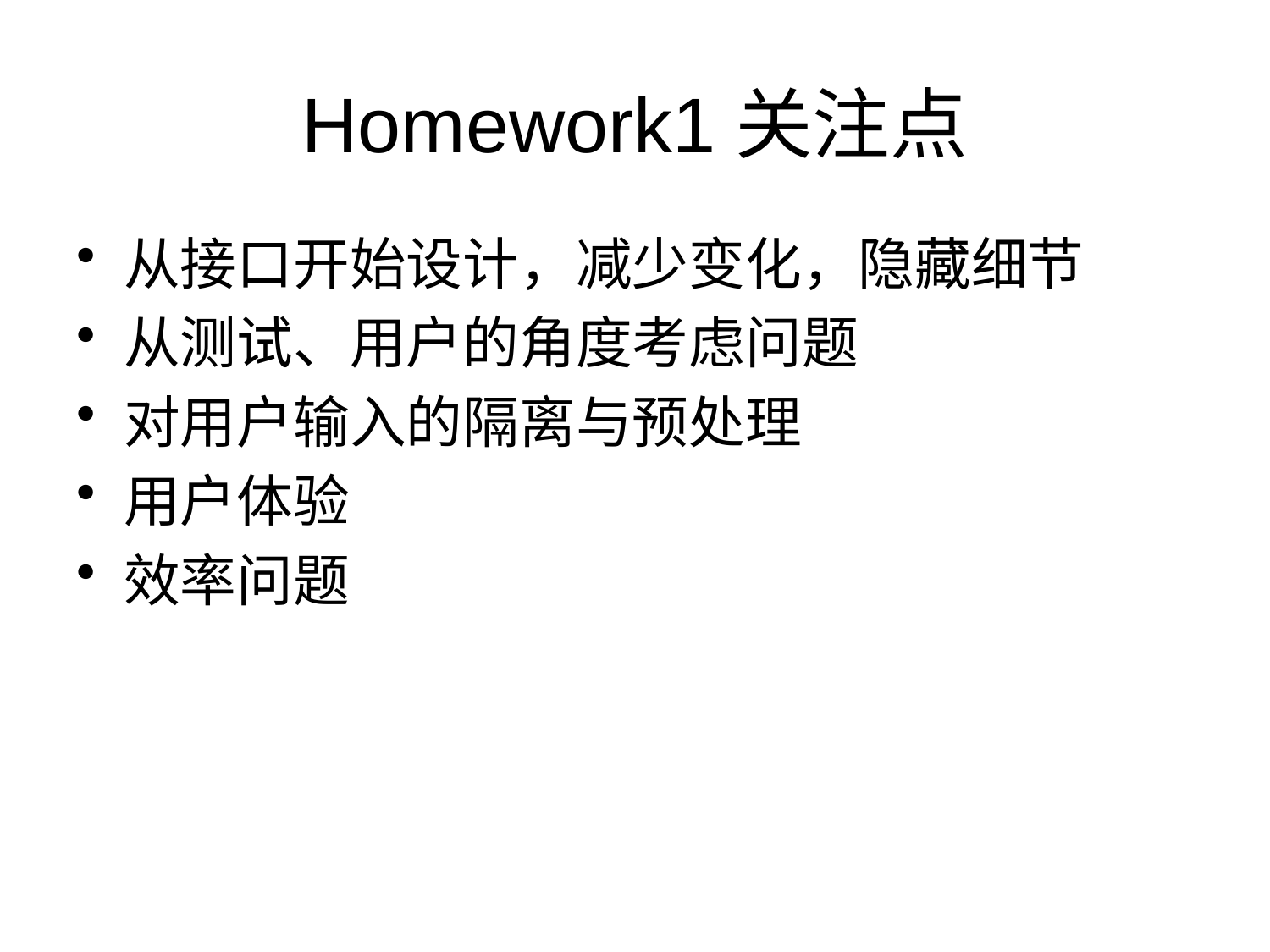

# Homework1关注点
从接口开始设计，减少变化，隐藏细节
从测试、用户的角度考虑问题
对用户输入的隔离与预处理
用户体验
效率问题